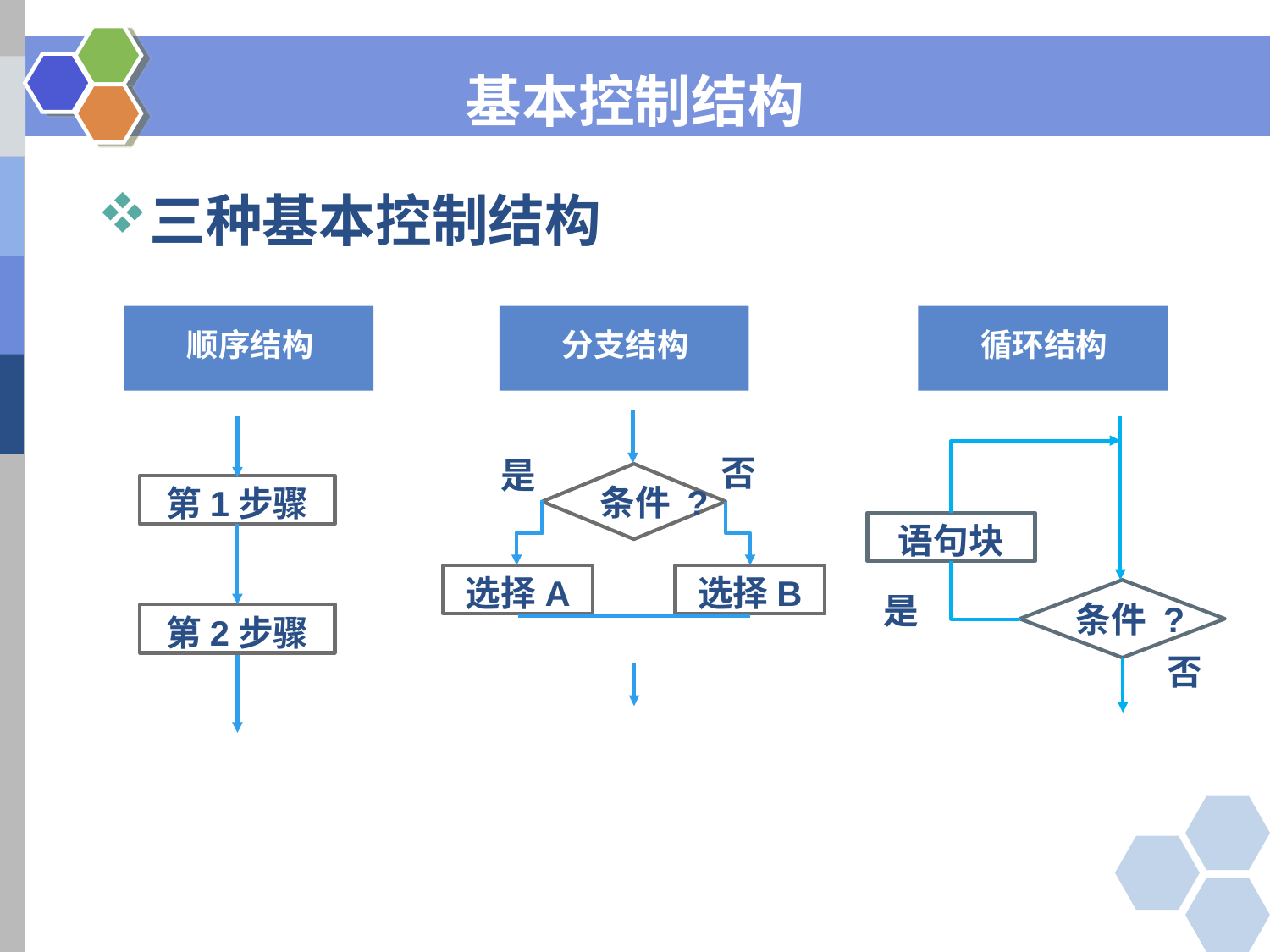

基本控制结构
三种基本控制结构

顺序结构
分支结构
循环结构
否
是

条件 ?
选择A
选择B
第1步骤
第2步骤
语句块

是
条件 ?
否